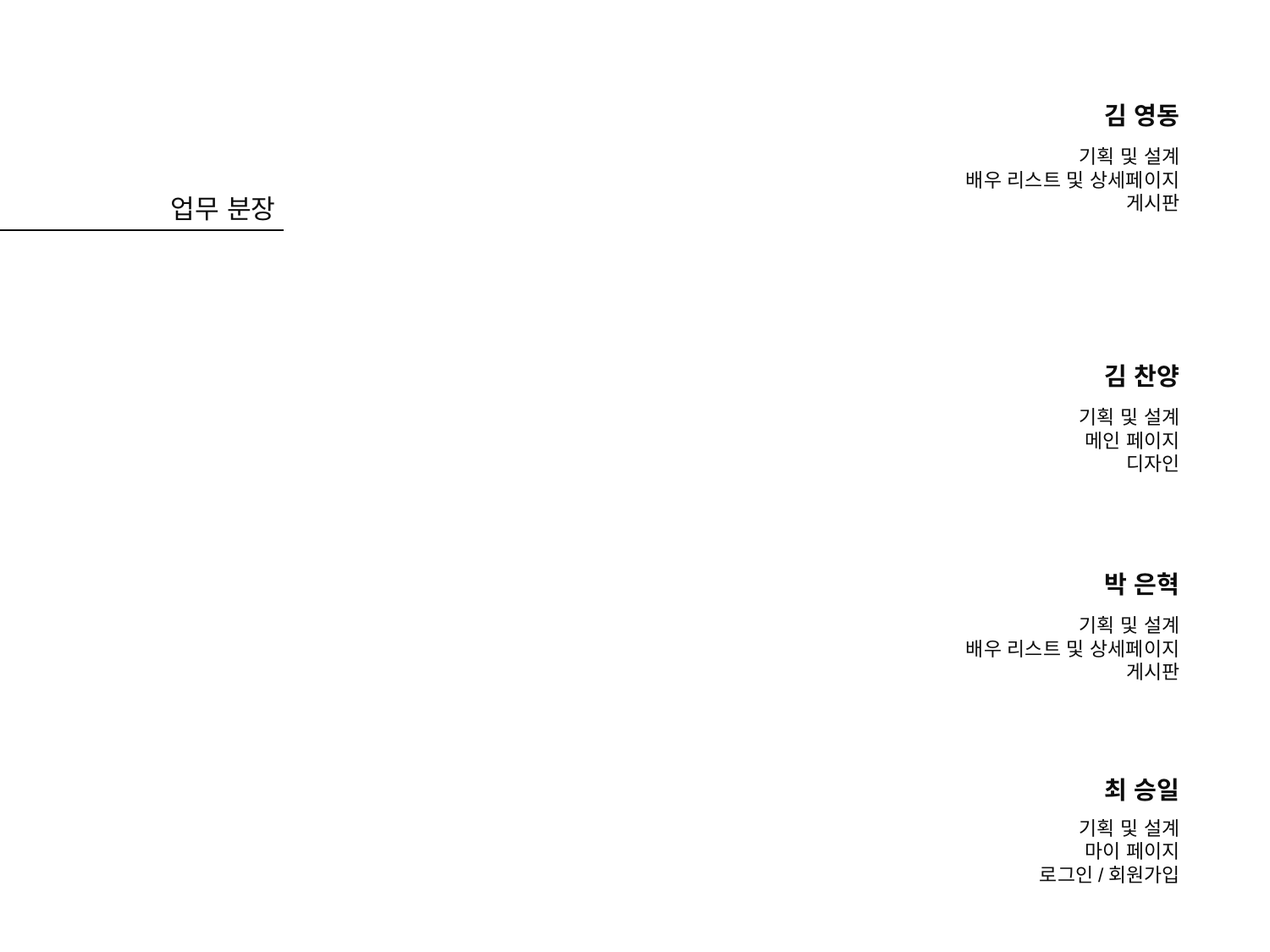

김 영동
기획 및 설계
배우 리스트 및 상세페이지
게시판
업무 분장
김 찬양
기획 및 설계
메인 페이지
디자인
박 은혁
기획 및 설계
배우 리스트 및 상세페이지
게시판
최 승일
기획 및 설계
마이 페이지
로그인/회원가입